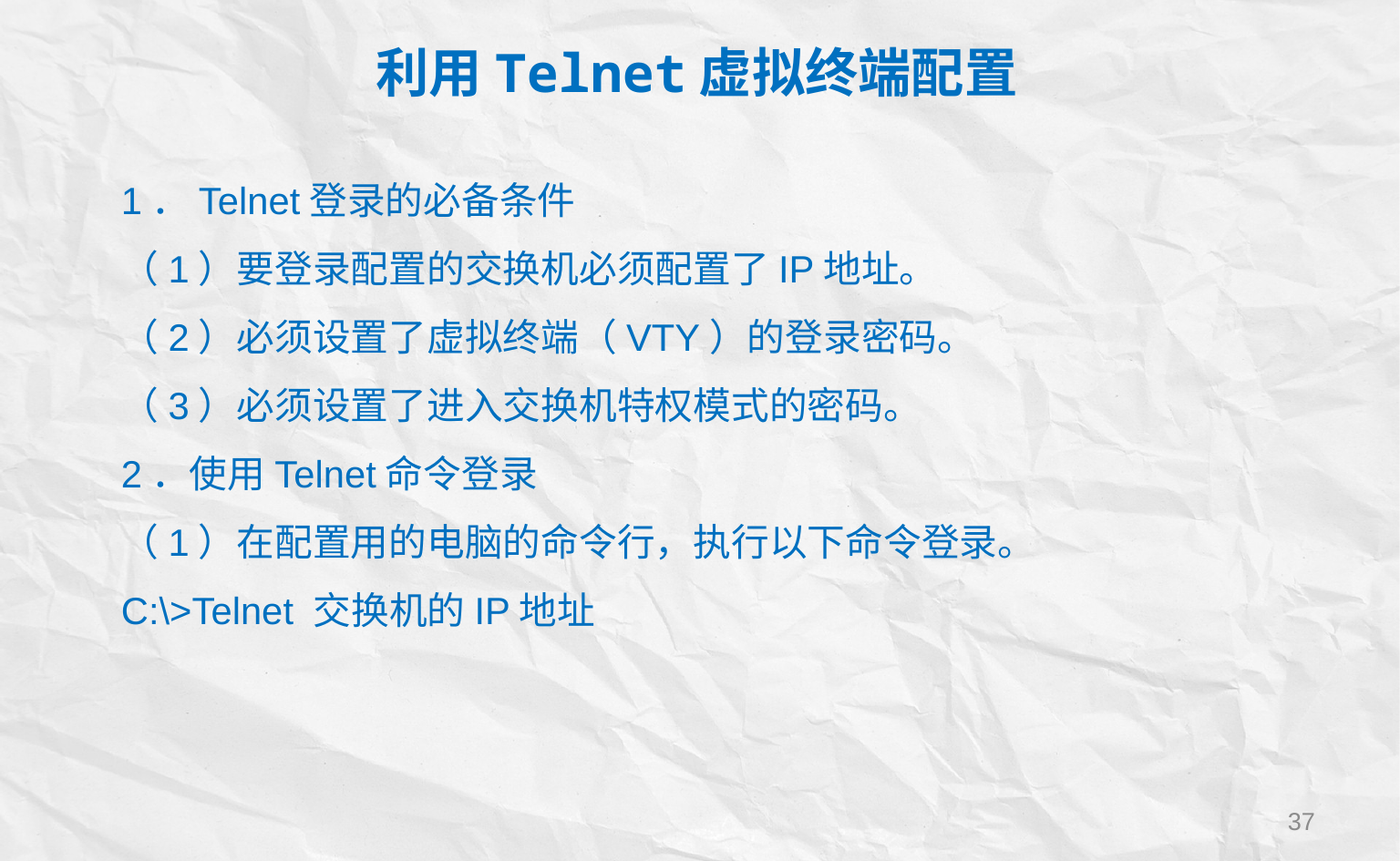

利用Telnet虚拟终端配置
1．Telnet登录的必备条件
（1）要登录配置的交换机必须配置了IP地址。
（2）必须设置了虚拟终端（VTY）的登录密码。
（3）必须设置了进入交换机特权模式的密码。
2．使用Telnet命令登录
（1）在配置用的电脑的命令行，执行以下命令登录。
C:\>Telnet 交换机的IP地址

 37